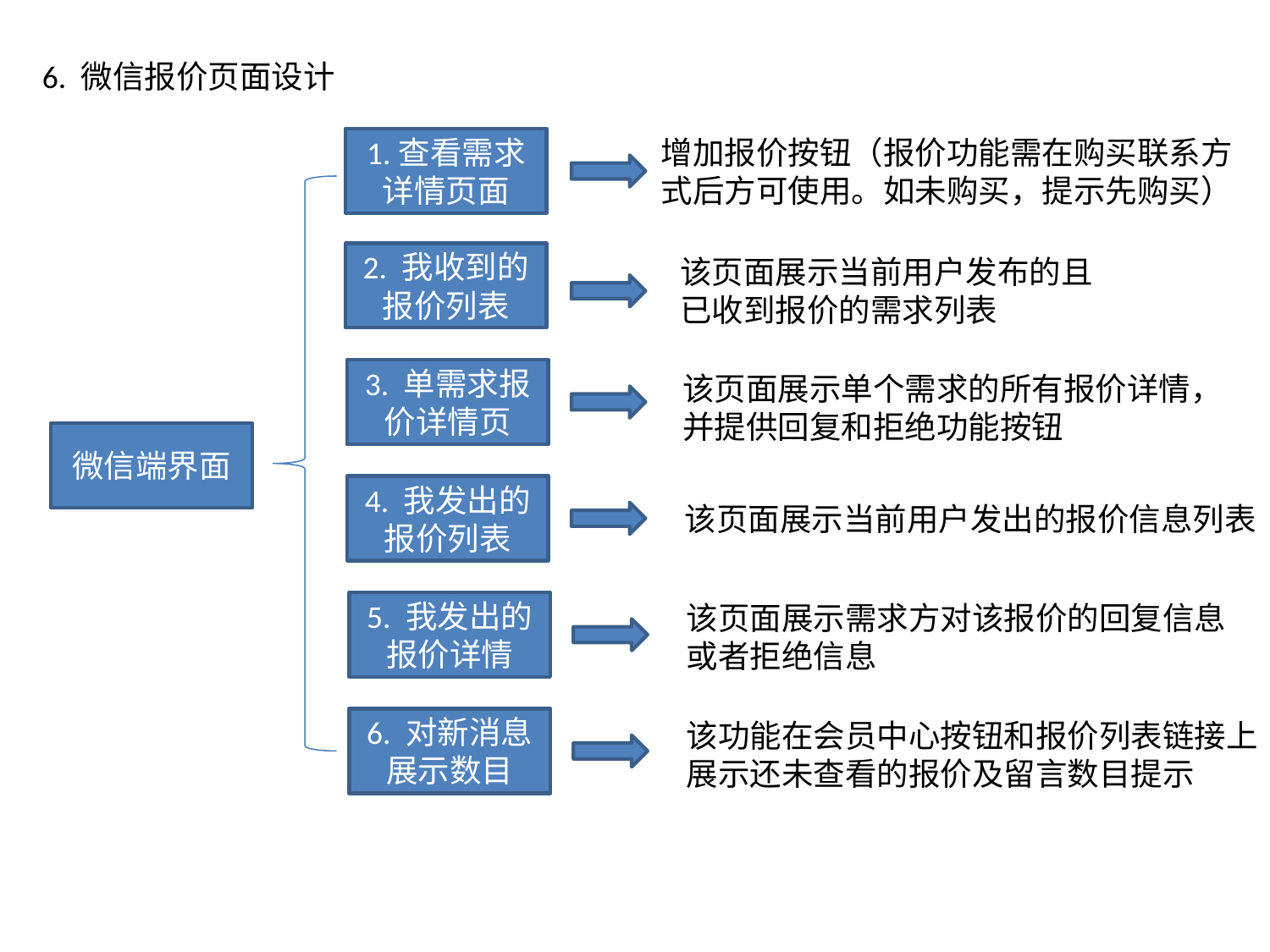

6. 微信报价页面设计
增加报价按钮（报价功能需在购买联系方
式后方可使用。如未购买，提示先购买）
1.查看需求详情页面

2. 我收到的报价列表
该页面展示当前用户发布的且
已收到报价的需求列表

3. 单需求报价详情页
该页面展示单个需求的所有报价详情，
并提供回复和拒绝功能按钮

微信端界面
4. 我发出的报价列表
该页面展示当前用户发出的报价信息列表

5. 我发出的报价详情
该页面展示需求方对该报价的回复信息
或者拒绝信息

6. 对新消息展示数目
该功能在会员中心按钮和报价列表链接上
展示还未查看的报价及留言数目提示